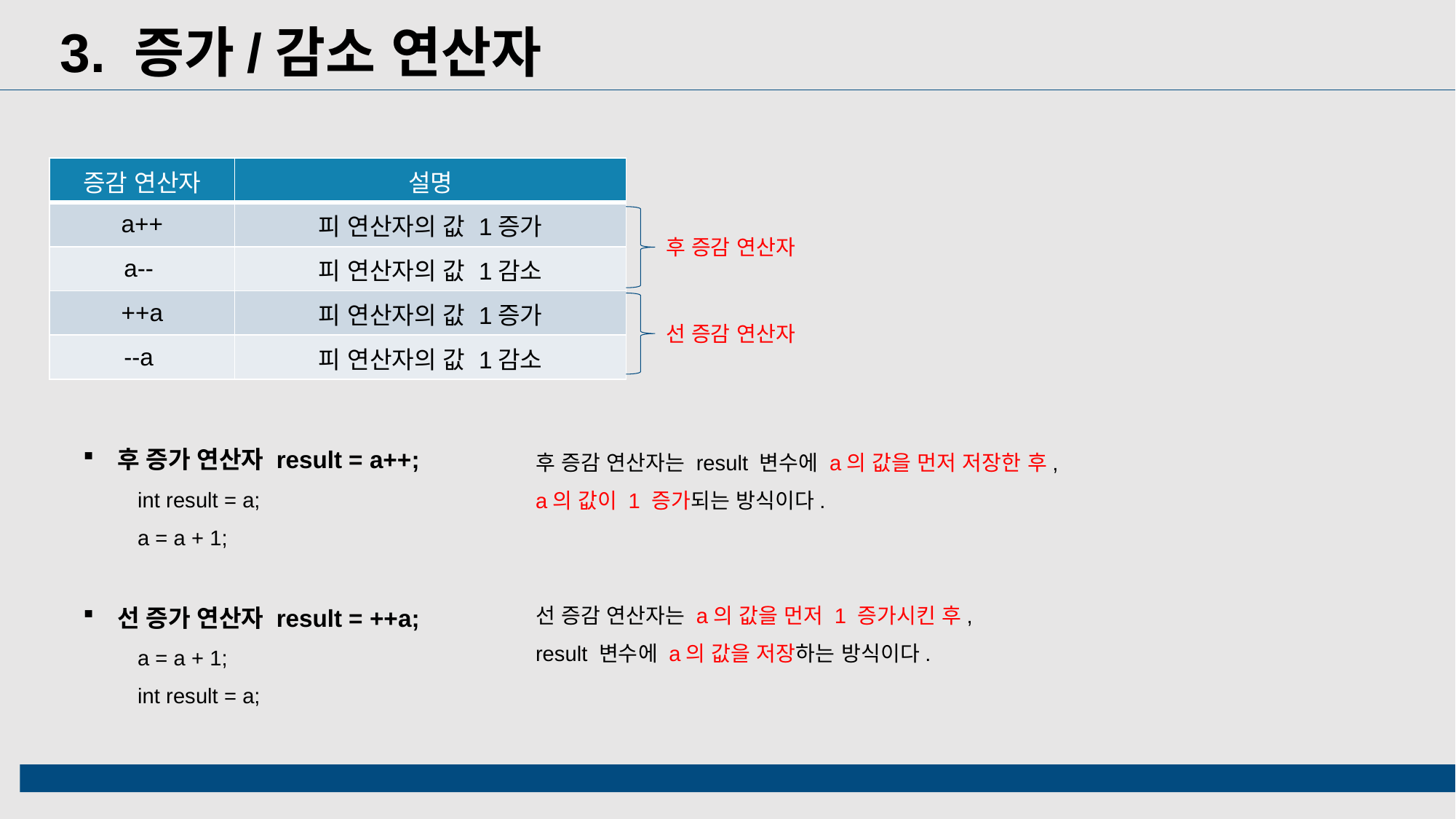

3. 증가/감소 연산자
| 증감 연산자 | 설명 |
| --- | --- |
| a++ | 피 연산자의 값 1증가 |
| a-- | 피 연산자의 값 1감소 |
| ++a | 피 연산자의 값 1증가 |
| --a | 피 연산자의 값 1감소 |

후 증감 연산자

선 증감 연산자
후 증가 연산자 result = a++;
int result = a;
a = a + 1;

선 증가 연산자 result = ++a;
a = a + 1;
int result = a;
후 증감 연산자는 result 변수에 a의 값을 먼저 저장한 후,
a의 값이 1 증가되는 방식이다.
선 증감 연산자는 a의 값을 먼저 1 증가시킨 후,
result 변수에 a의 값을 저장하는 방식이다.